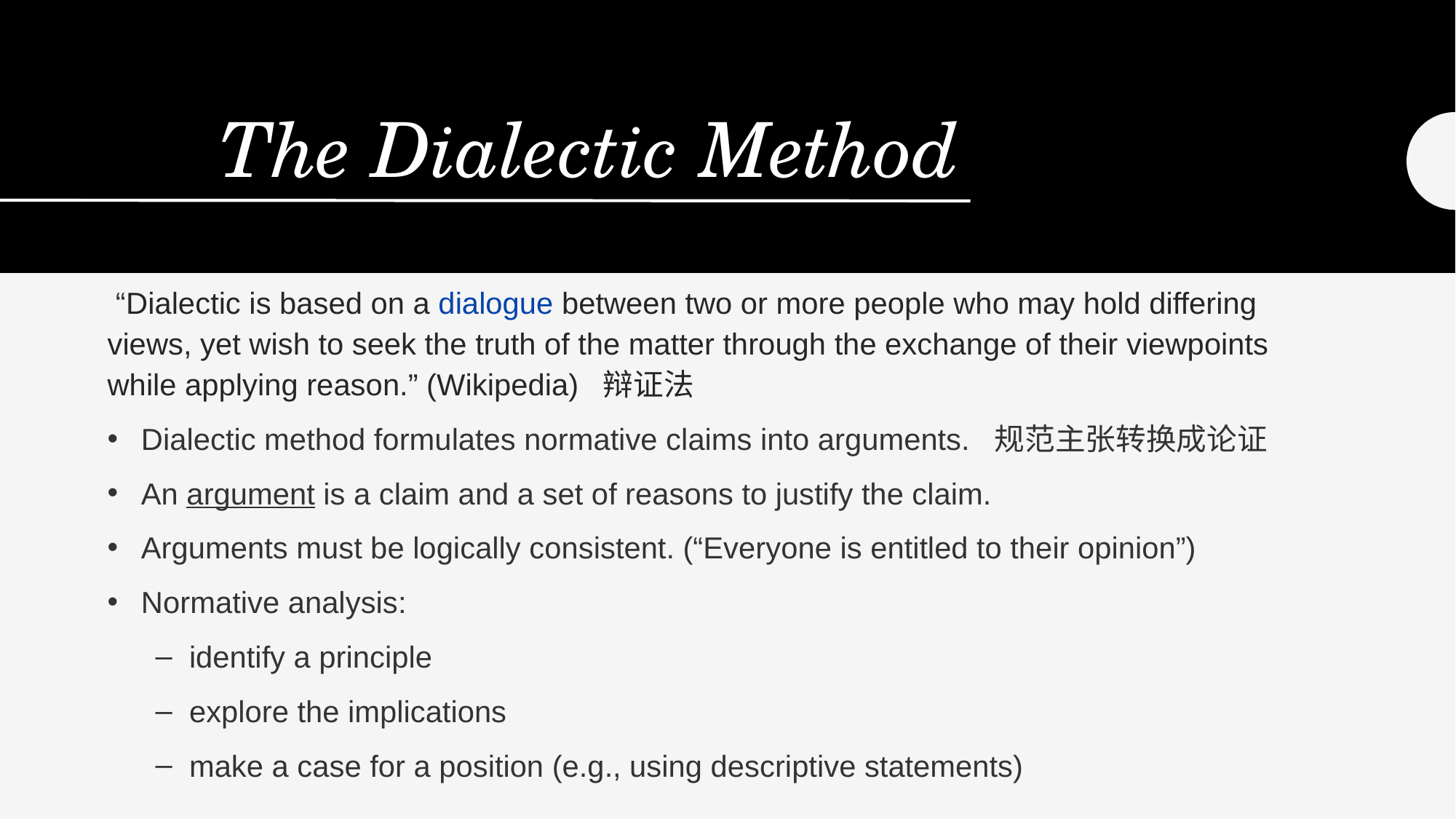

# The Dialectic Method

 “Dialectic is based on a dialogue between two or more people who may hold differing views, yet wish to seek the truth of the matter through the exchange of their viewpoints while applying reason.” (Wikipedia)  辩证法
Dialectic method formulates normative claims into arguments.  规范主张转换成论证
An argument is a claim and a set of reasons to justify the claim.
Arguments must be logically consistent. (“Everyone is entitled to their opinion”)
Normative analysis:
identify a principle
explore the implications
make a case for a position (e.g., using descriptive statements)